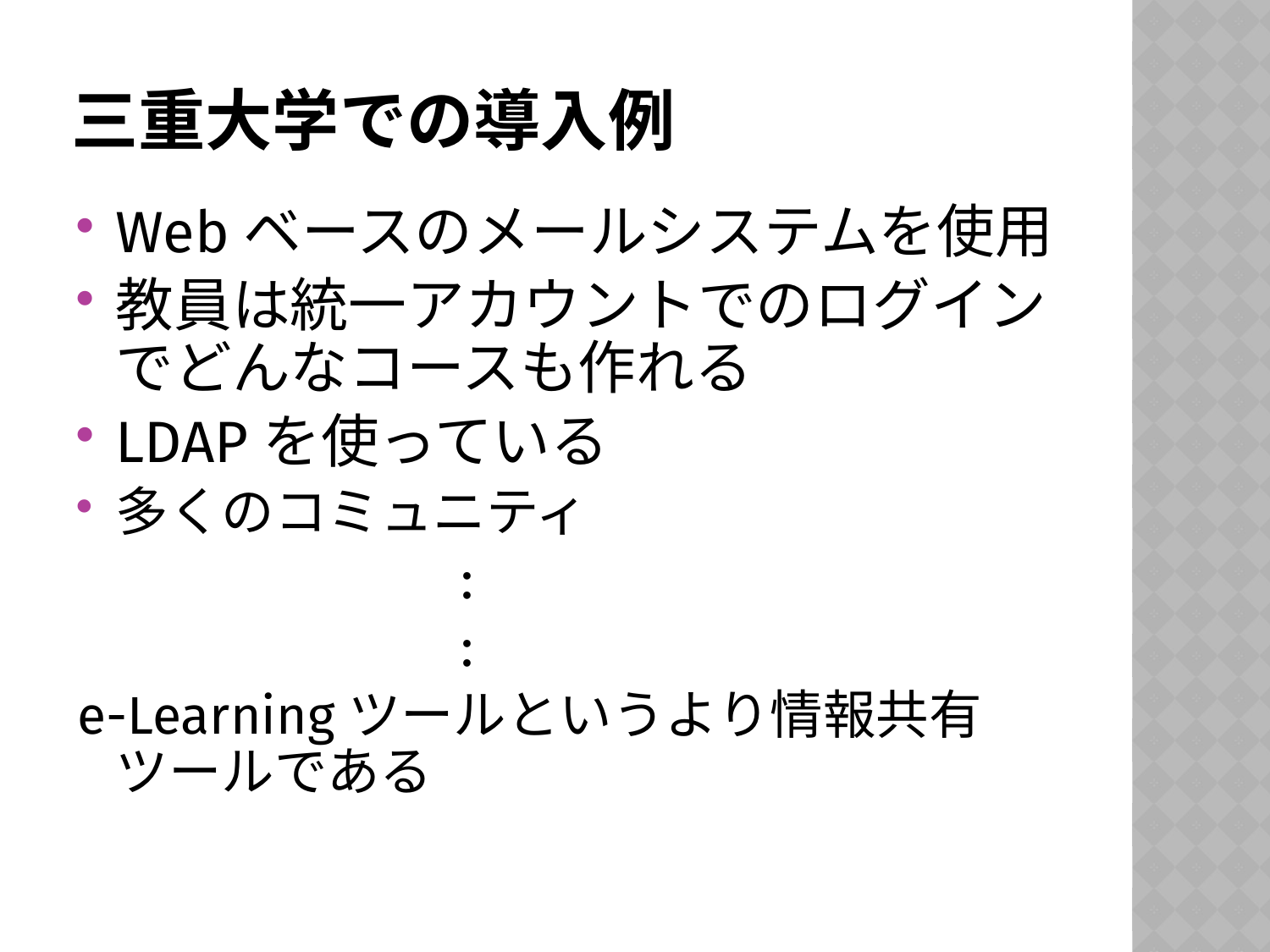

# 三重大学での導入例
Webベースのメールシステムを使用
教員は統一アカウントでのログインでどんなコースも作れる
LDAPを使っている
多くのコミュニティ
　　　　　　　:
　　　　　　　:
e-Learningツールというより情報共有ツールである